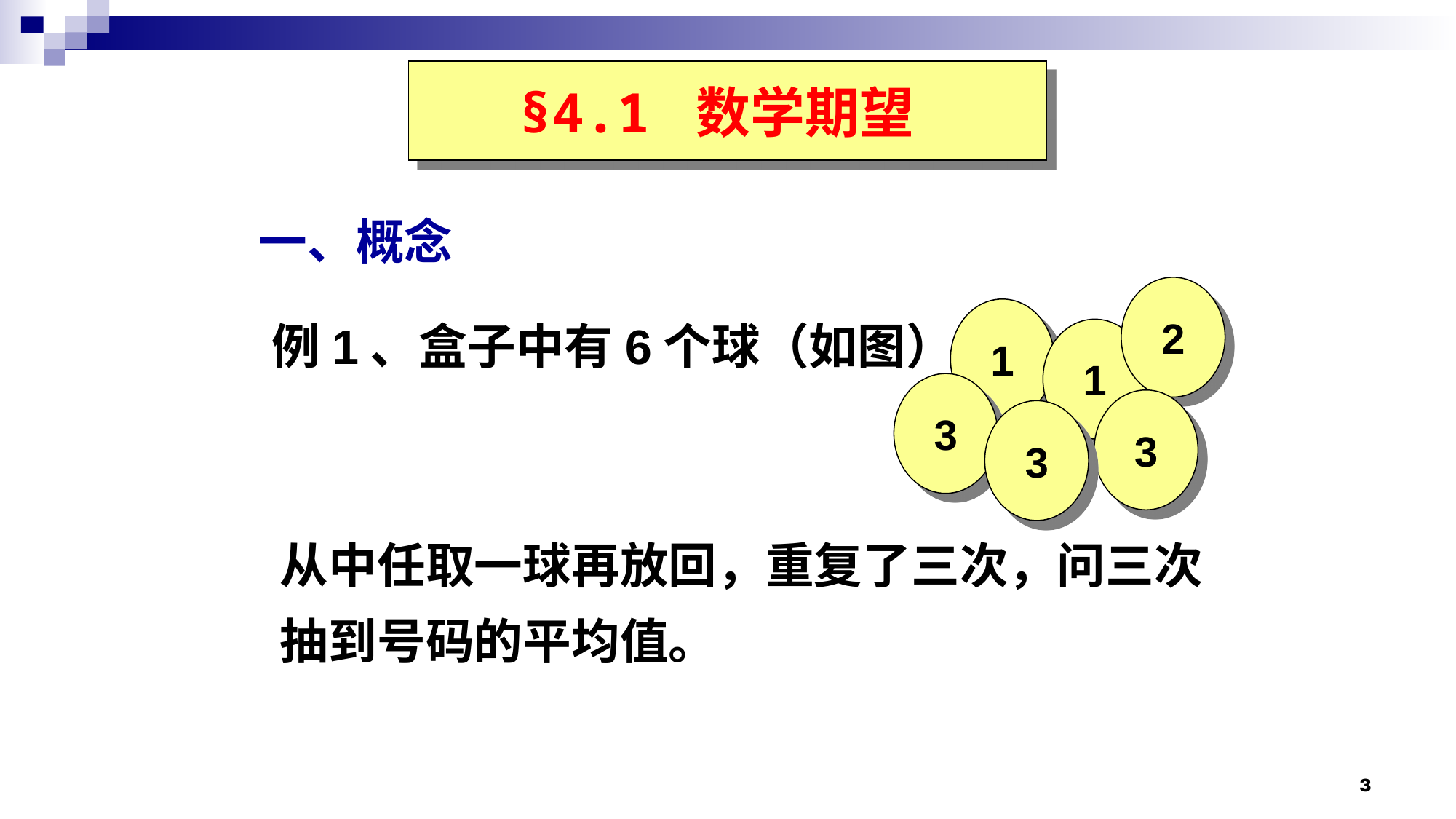

§4.1 数学期望
一、概念
2
1
1
3
3
3
例1、盒子中有6个球（如图），
从中任取一球再放回，重复了三次，问三次抽到号码的平均值。

3